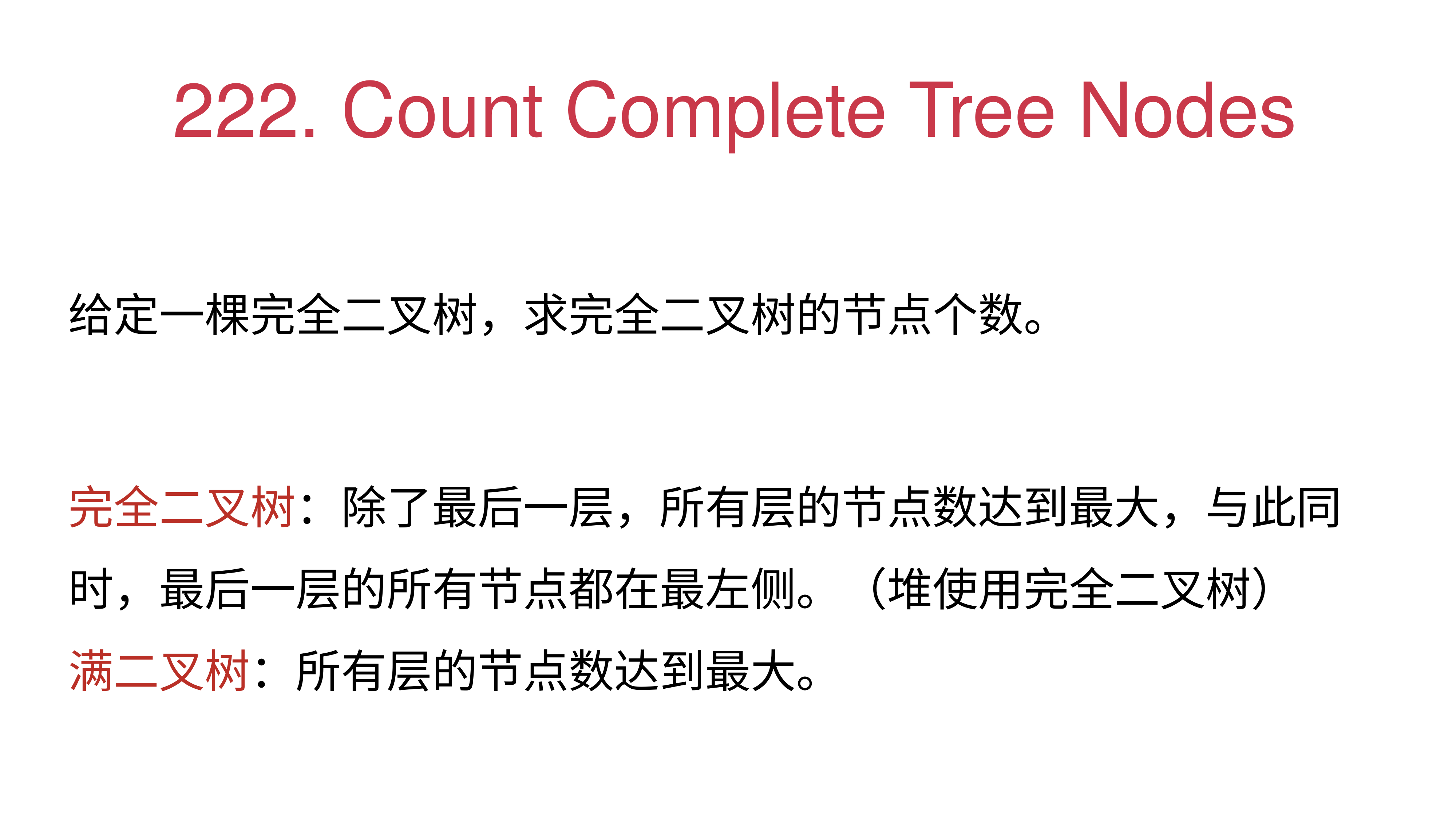

# 222. Count Complete Tree Nodes
给定一棵完全二叉树，求完全二叉树的节点个数。
完全二叉树：除了最后一层，所有层的节点数达到最大，与此同时，最后一层的所有节点都在最左侧。（堆使用完全二叉树）
满二叉树：所有层的节点数达到最大。